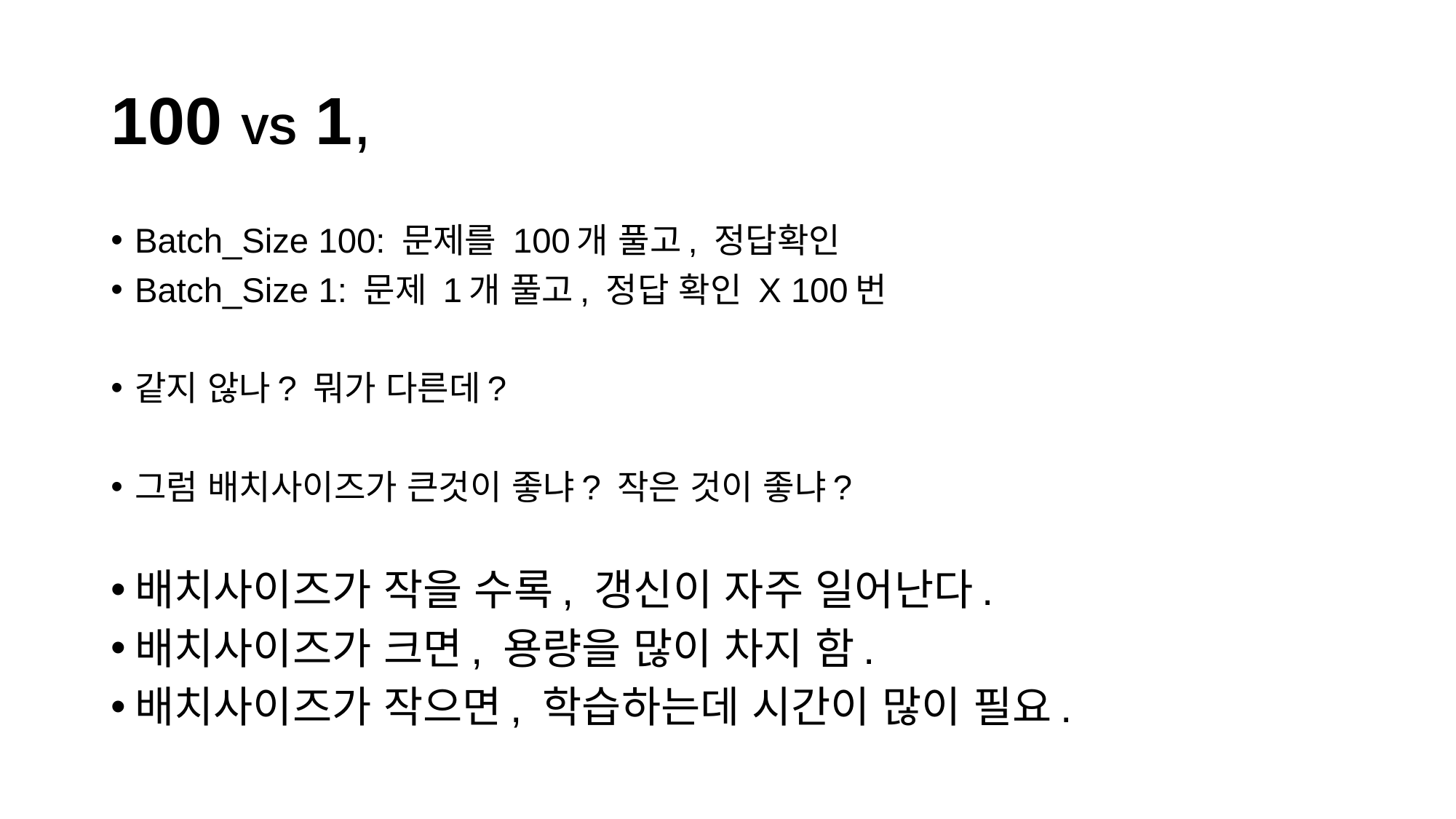

# 100 VS 1,
Batch_Size 100: 문제를 100개 풀고, 정답확인
Batch_Size 1: 문제 1개 풀고, 정답 확인 X 100번

같지 않나? 뭐가 다른데?

그럼 배치사이즈가 큰것이 좋냐? 작은 것이 좋냐?

배치사이즈가 작을 수록, 갱신이 자주 일어난다.
배치사이즈가 크면, 용량을 많이 차지 함.
배치사이즈가 작으면, 학습하는데 시간이 많이 필요.